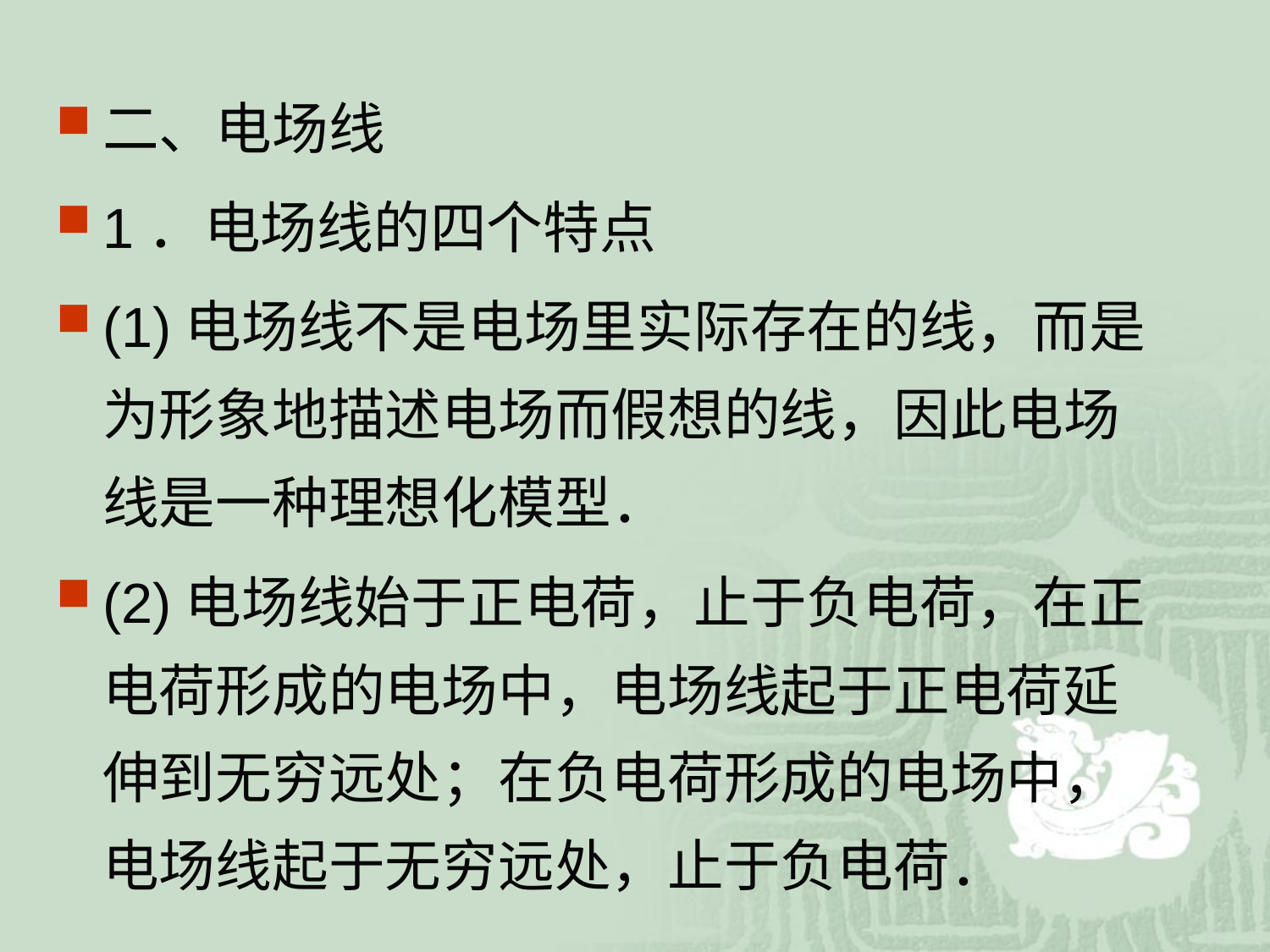

二、电场线
1．电场线的四个特点
(1)电场线不是电场里实际存在的线，而是为形象地描述电场而假想的线，因此电场线是一种理想化模型．
(2)电场线始于正电荷，止于负电荷，在正电荷形成的电场中，电场线起于正电荷延伸到无穷远处；在负电荷形成的电场中，电场线起于无穷远处，止于负电荷．